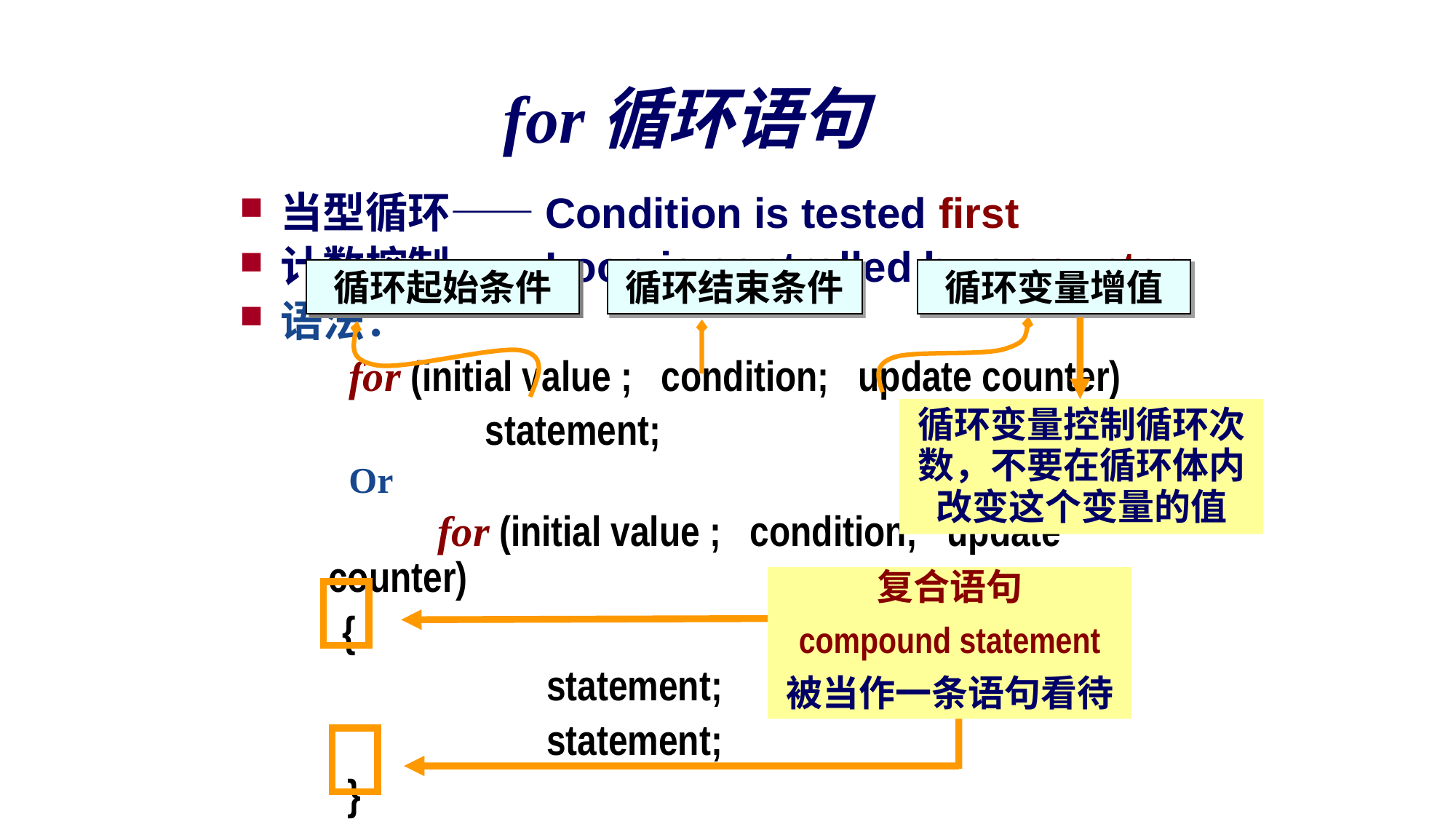

for循环语句
当型循环——Condition is tested first
计数控制——Loop is controlled by a counter
语法：
for (initial value ;   condition;   update counter)
		statement;
Or
		for (initial value ;   condition;   update counter)
     {
			statement;
			statement;
	  }
循环起始条件
循环结束条件
循环变量增值

循环变量控制循环次数，不要在循环体内改变这个变量的值

复合语句
compound statement
被当作一条语句看待